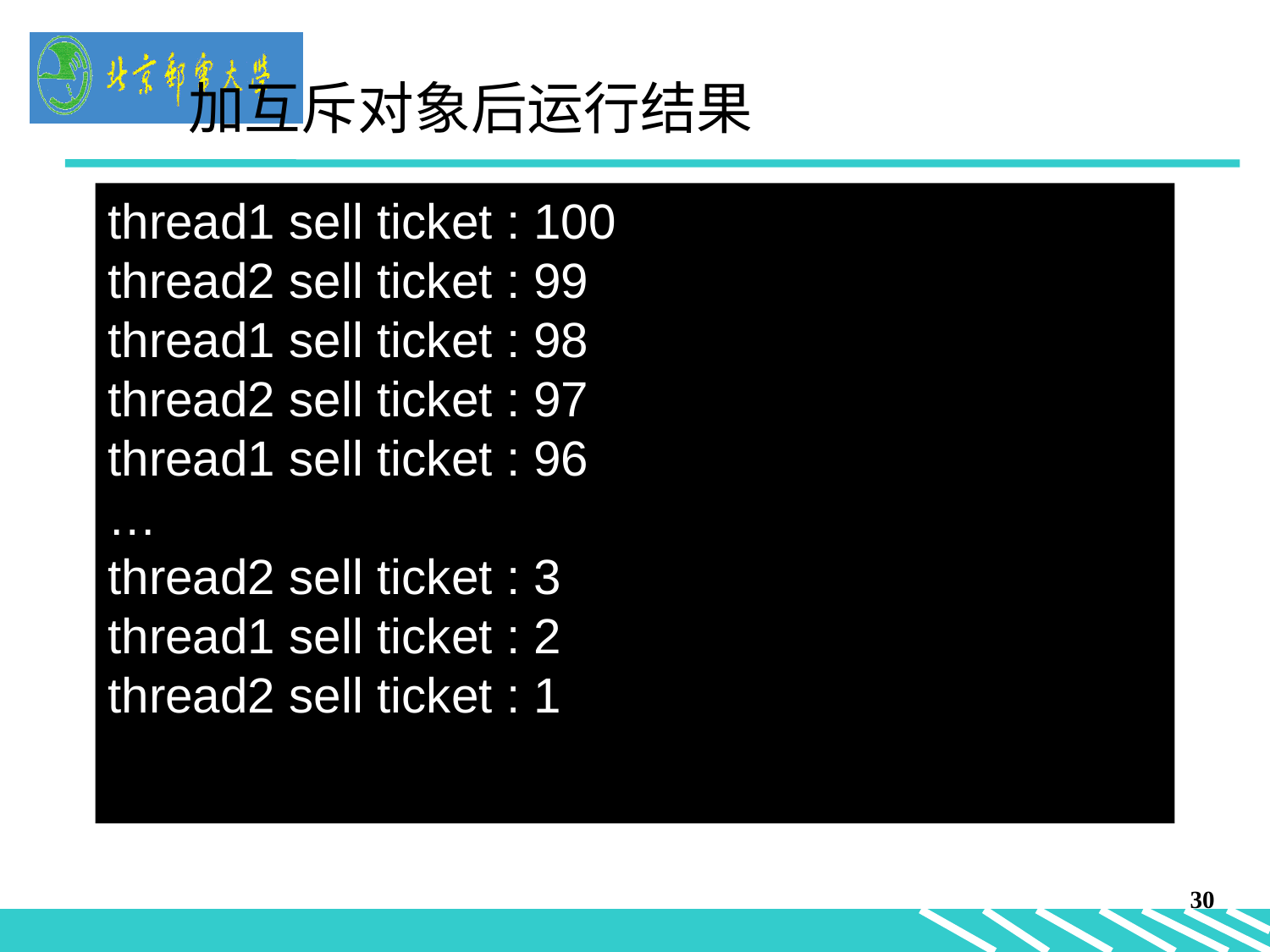

加互斥对象后运行结果
thread1 sell ticket : 100
thread2 sell ticket : 99
thread1 sell ticket : 98
thread2 sell ticket : 97
thread1 sell ticket : 96
…
thread2 sell ticket : 3
thread1 sell ticket : 2
thread2 sell ticket : 1
30